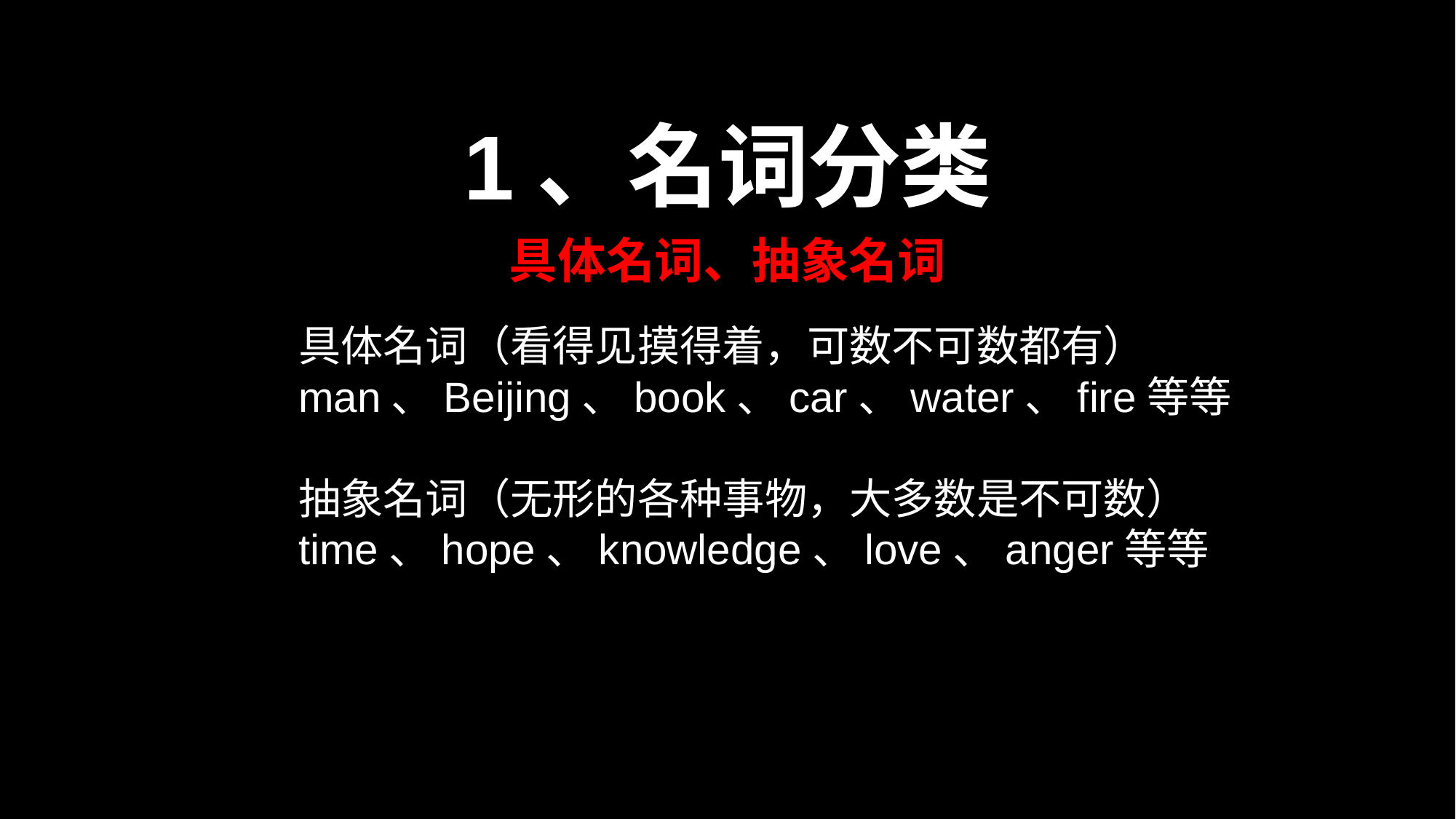

1、名词分类
具体名词、抽象名词
具体名词（看得见摸得着，可数不可数都有）
man、Beijing、book、car、water、fire等等

抽象名词（无形的各种事物，大多数是不可数）
time、hope、knowledge、love、anger等等